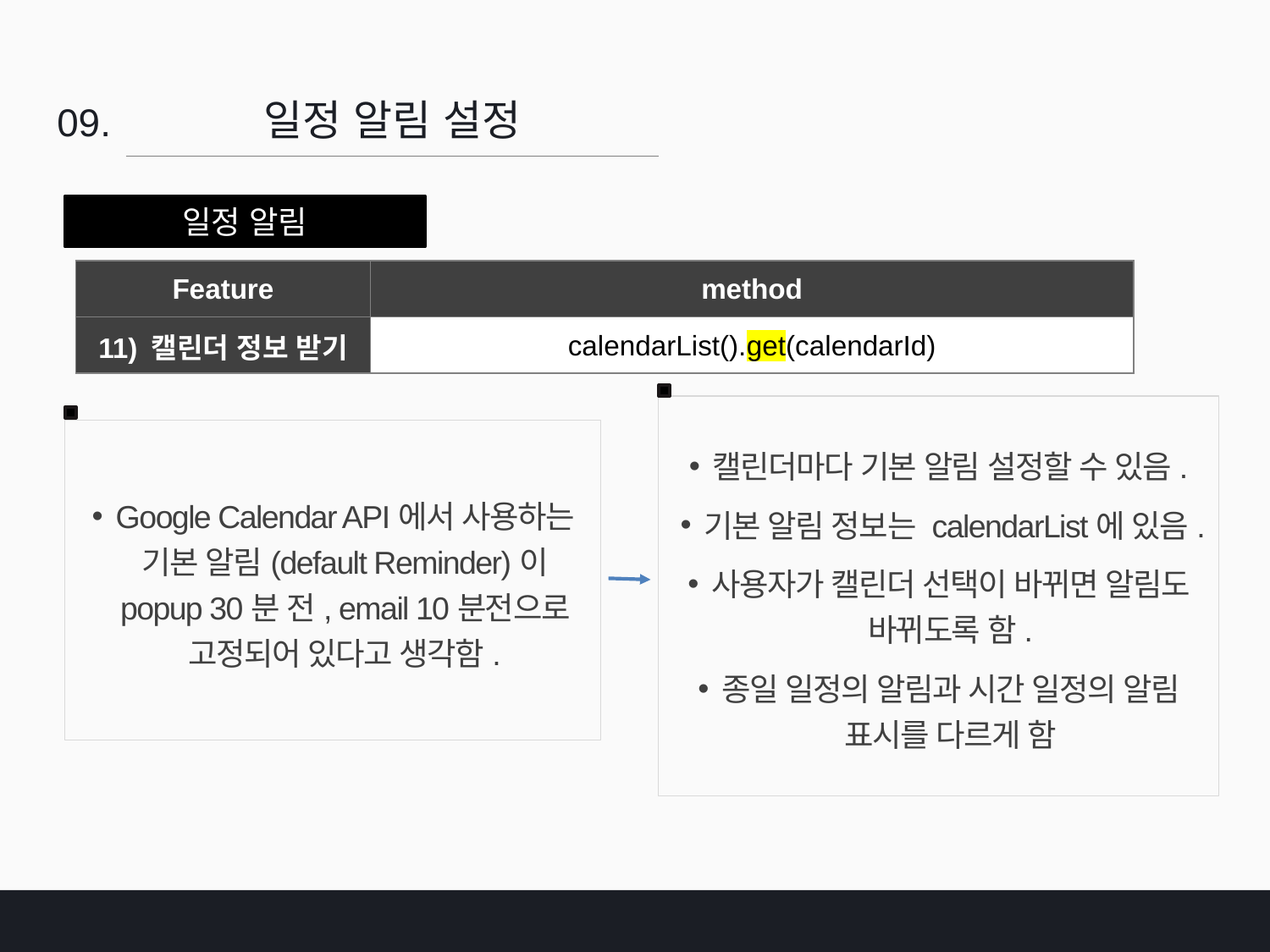

일정 알림 설정
09.
일정 알림
| Feature | method |
| --- | --- |
| 11) 캘린더 정보 받기 | calendarList().get(calendarId) |

캘린더마다 기본 알림 설정할 수 있음.
기본 알림 정보는 calendarList에 있음.
사용자가 캘린더 선택이 바뀌면 알림도 바뀌도록 함.
종일 일정의 알림과 시간 일정의 알림 표시를 다르게 함

Google Calendar API에서 사용하는 기본 알림(default Reminder)이 popup 30분 전, email 10분전으로 고정되어 있다고 생각함.